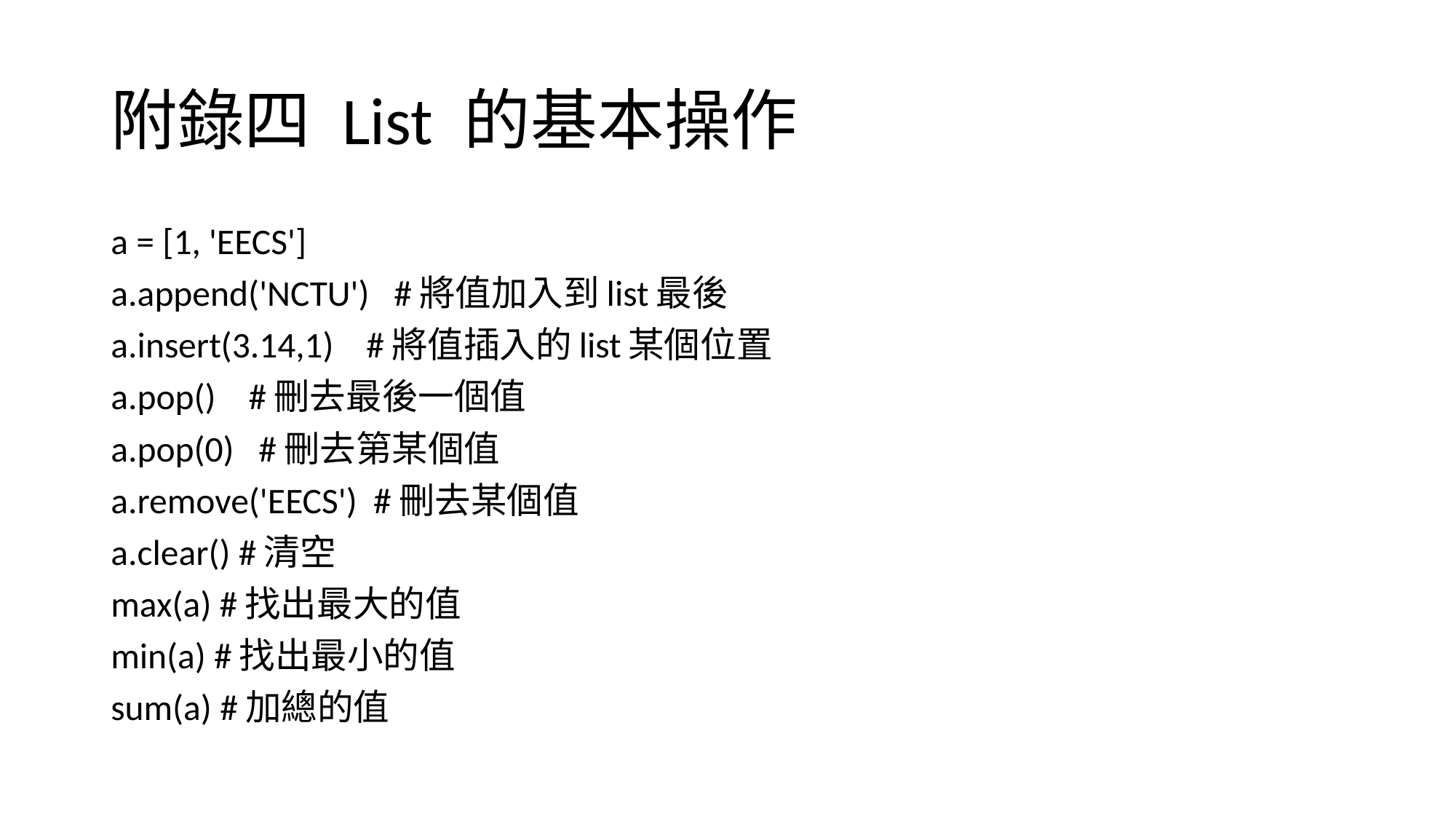

# 附錄四 List 的基本操作
a = [1, 'EECS']
a.append('NCTU')   #將值加入到list最後
a.insert(3.14,1)    #將值插入的list某個位置
a.pop()    #刪去最後一個值
a.pop(0)   #刪去第某個值
a.remove('EECS')  #刪去某個值
a.clear() #清空
max(a) #找出最大的值
min(a) #找出最小的值
sum(a) #加總的值